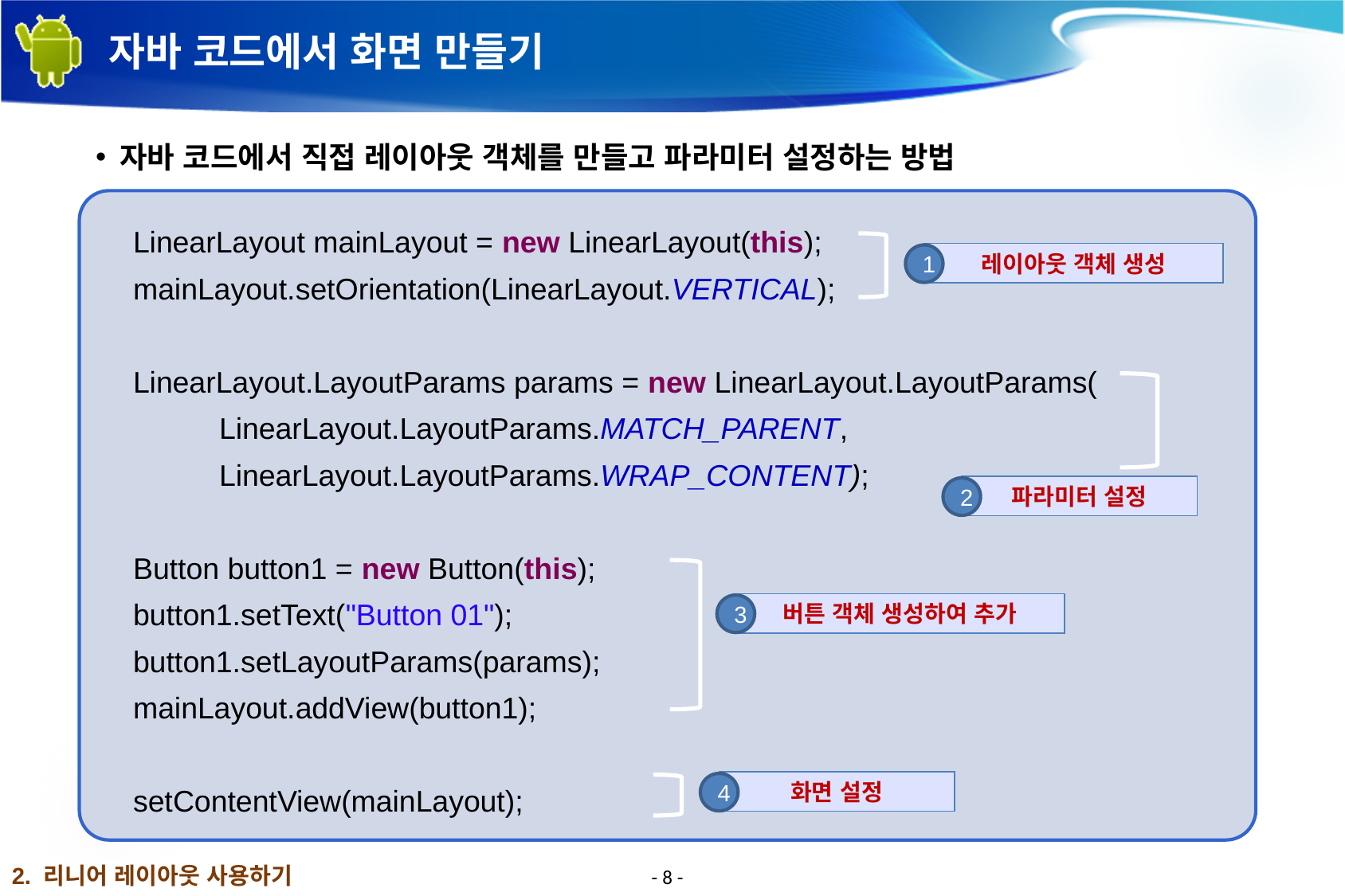

# 자바 코드에서 화면 만들기
자바 코드에서 직접 레이아웃 객체를 만들고 파라미터 설정하는 방법

    LinearLayout mainLayout = new LinearLayout(this);
    mainLayout.setOrientation(LinearLayout.VERTICAL);

    LinearLayout.LayoutParams params = new LinearLayout.LayoutParams(
	LinearLayout.LayoutParams.MATCH_PARENT,
	LinearLayout.LayoutParams.WRAP_CONTENT);

    Button button1 = new Button(this);
    button1.setText("Button 01");
    button1.setLayoutParams(params);
    mainLayout.addView(button1);

    setContentView(mainLayout);

레이아웃 객체 생성
1

파라미터 설정
2

버튼 객체 생성하여 추가
3
화면 설정
4

2. 리니어 레이아웃 사용하기